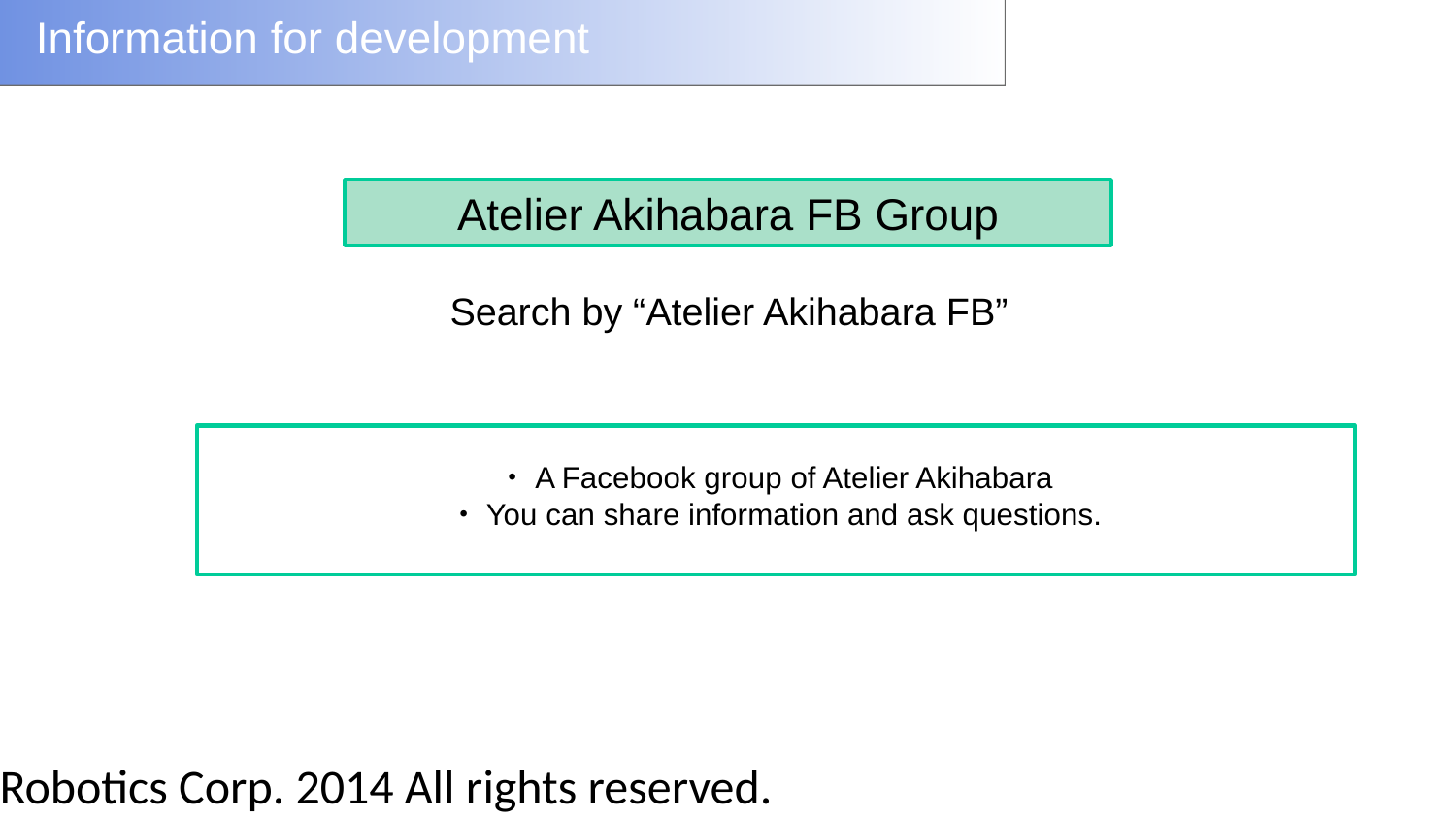

# Information for development
Atelier Akihabara FB Group
Search by “Atelier Akihabara FB”

・A Facebook group of Atelier Akihabara
・You can share information and ask questions.